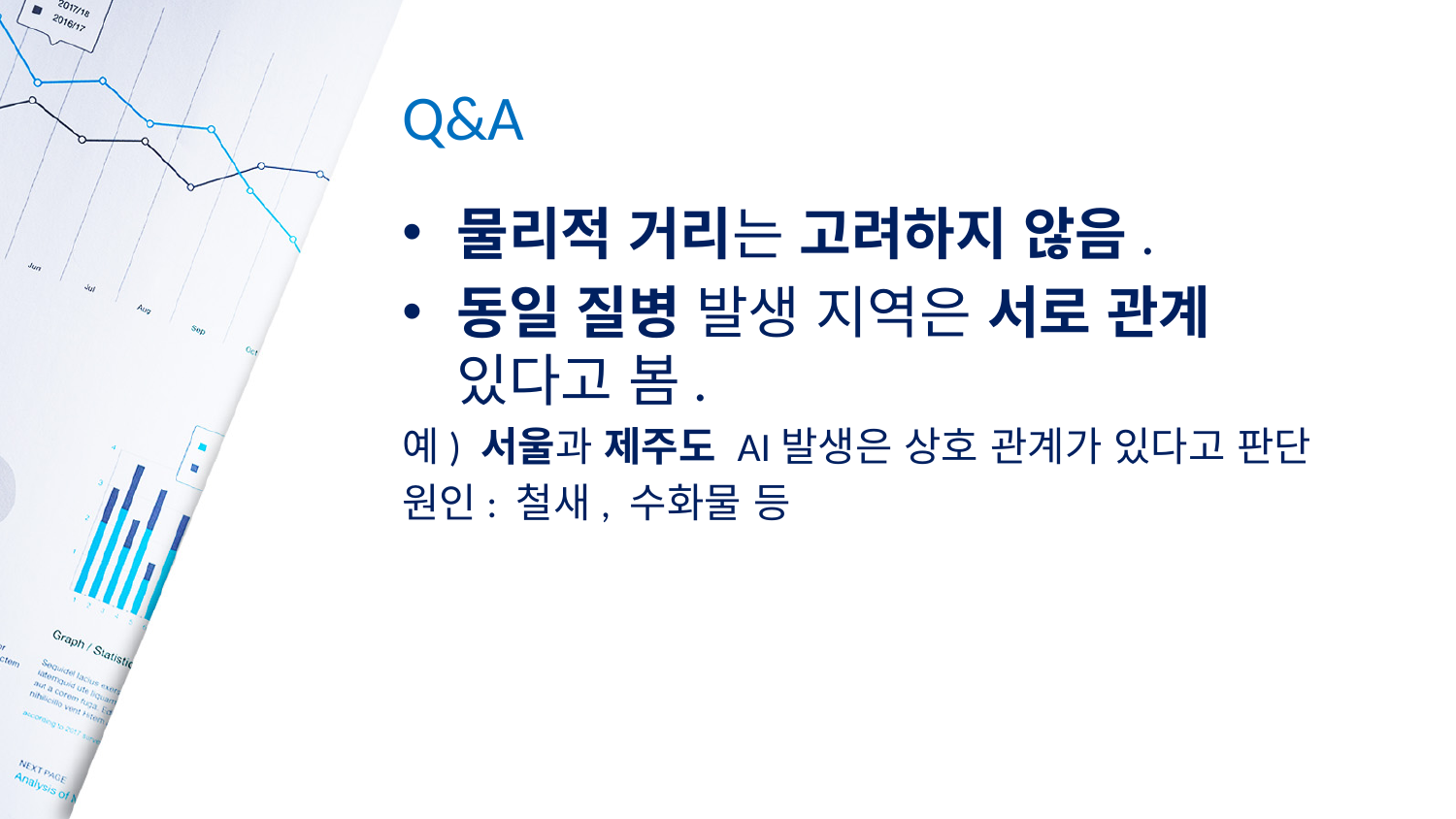

# Q&A
물리적 거리는 고려하지 않음.
동일 질병 발생 지역은 서로 관계 있다고 봄.
예) 서울과 제주도 AI발생은 상호 관계가 있다고 판단
원인: 철새, 수화물 등